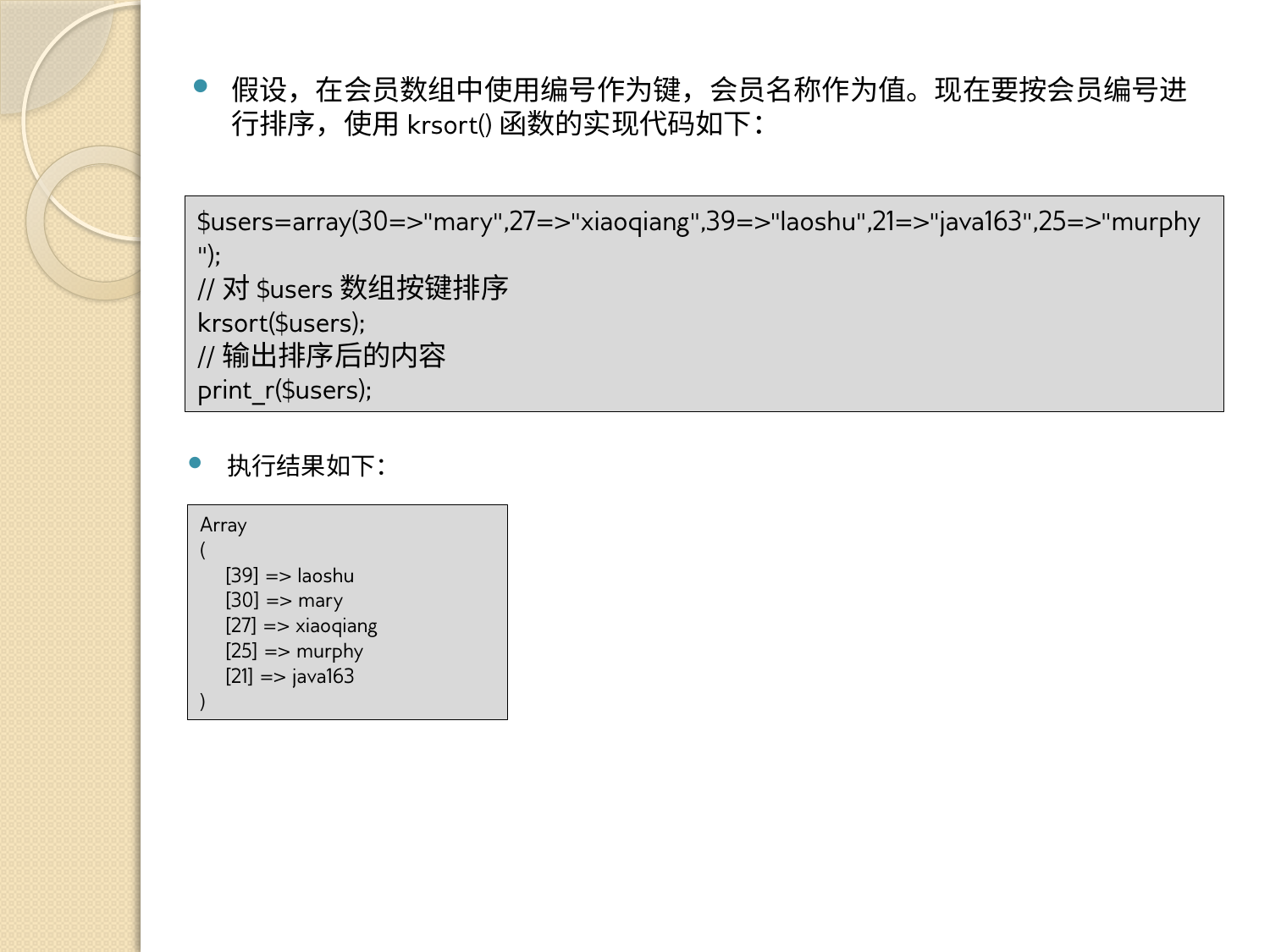

假设，在会员数组中使用编号作为键，会员名称作为值。现在要按会员编号进行排序，使用krsort()函数的实现代码如下：
$users=array(30=>"mary",27=>"xiaoqiang",39=>"laoshu",21=>"java163",25=>"murphy");
//对$users数组按键排序
krsort($users);
//输出排序后的内容
print_r($users);
执行结果如下：
Array
(
    [39] => laoshu
    [30] => mary
    [27] => xiaoqiang
    [25] => murphy
    [21] => java163
)